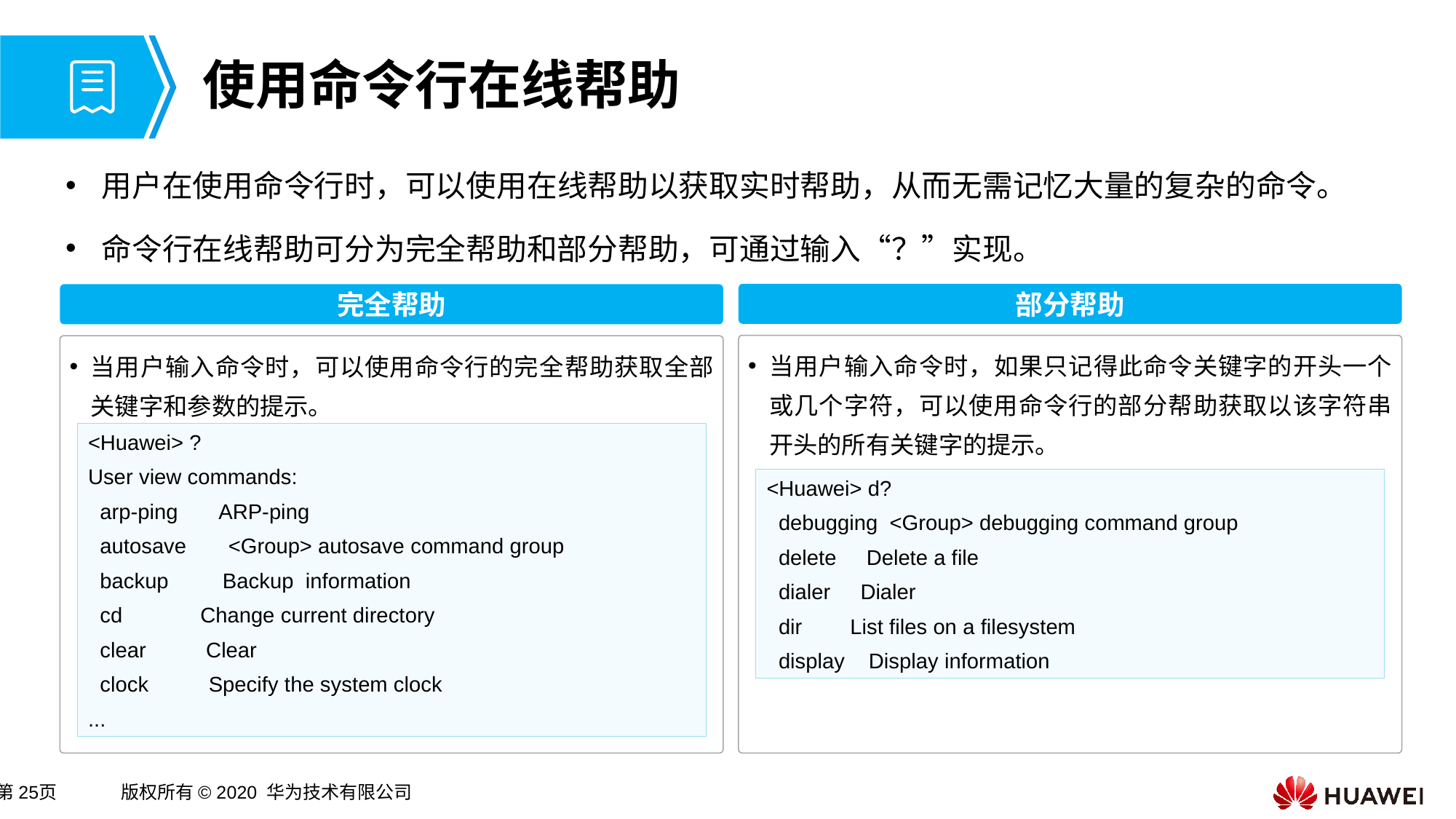

# 使用命令行在线帮助
用户在使用命令行时，可以使用在线帮助以获取实时帮助，从而无需记忆大量的复杂的命令。
命令行在线帮助可分为完全帮助和部分帮助，可通过输入“？”实现。

部分帮助
完全帮助
当用户输入命令时，如果只记得此命令关键字的开头一个或几个字符，可以使用命令行的部分帮助获取以该字符串开头的所有关键字的提示。

当用户输入命令时，可以使用命令行的完全帮助获取全部关键字和参数的提示。

<Huawei> ?
User view commands:
  arp-ping       ARP-ping
  autosave       <Group> autosave command group
  backup         Backup  information
  cd             Change current directory
  clear          Clear
  clock          Specify the system clock
...
<Huawei> d?
  debugging  <Group> debugging command group
  delete     Delete a file
  dialer     Dialer
  dir        List files on a filesystem
  display    Display information